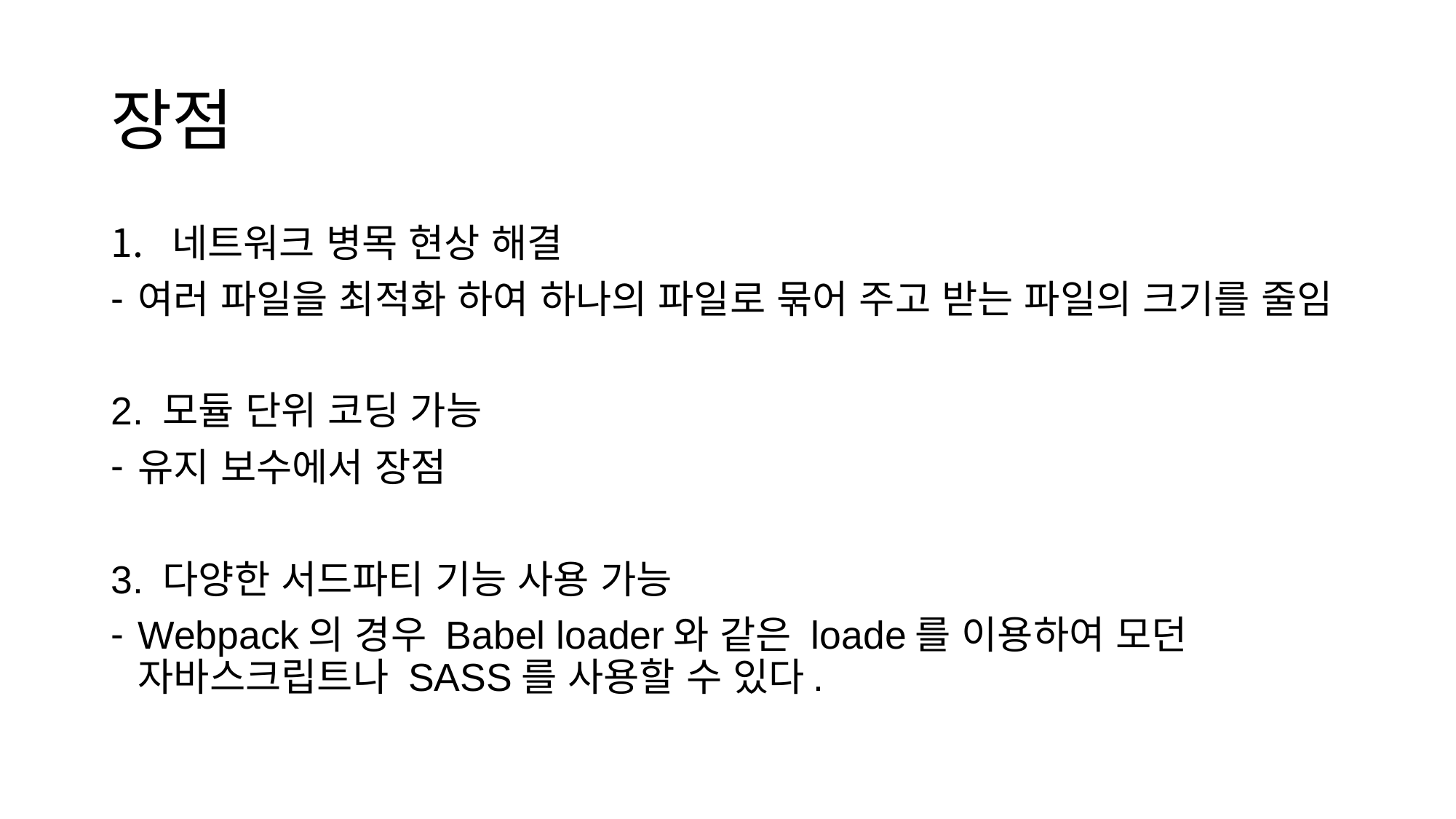

# 장점
네트워크 병목 현상 해결
여러 파일을 최적화 하여 하나의 파일로 묶어 주고 받는 파일의 크기를 줄임

2. 모듈 단위 코딩 가능
유지 보수에서 장점

3. 다양한 서드파티 기능 사용 가능
Webpack의 경우 Babel loader와 같은 loade를 이용하여 모던 자바스크립트나 SASS를 사용할 수 있다.